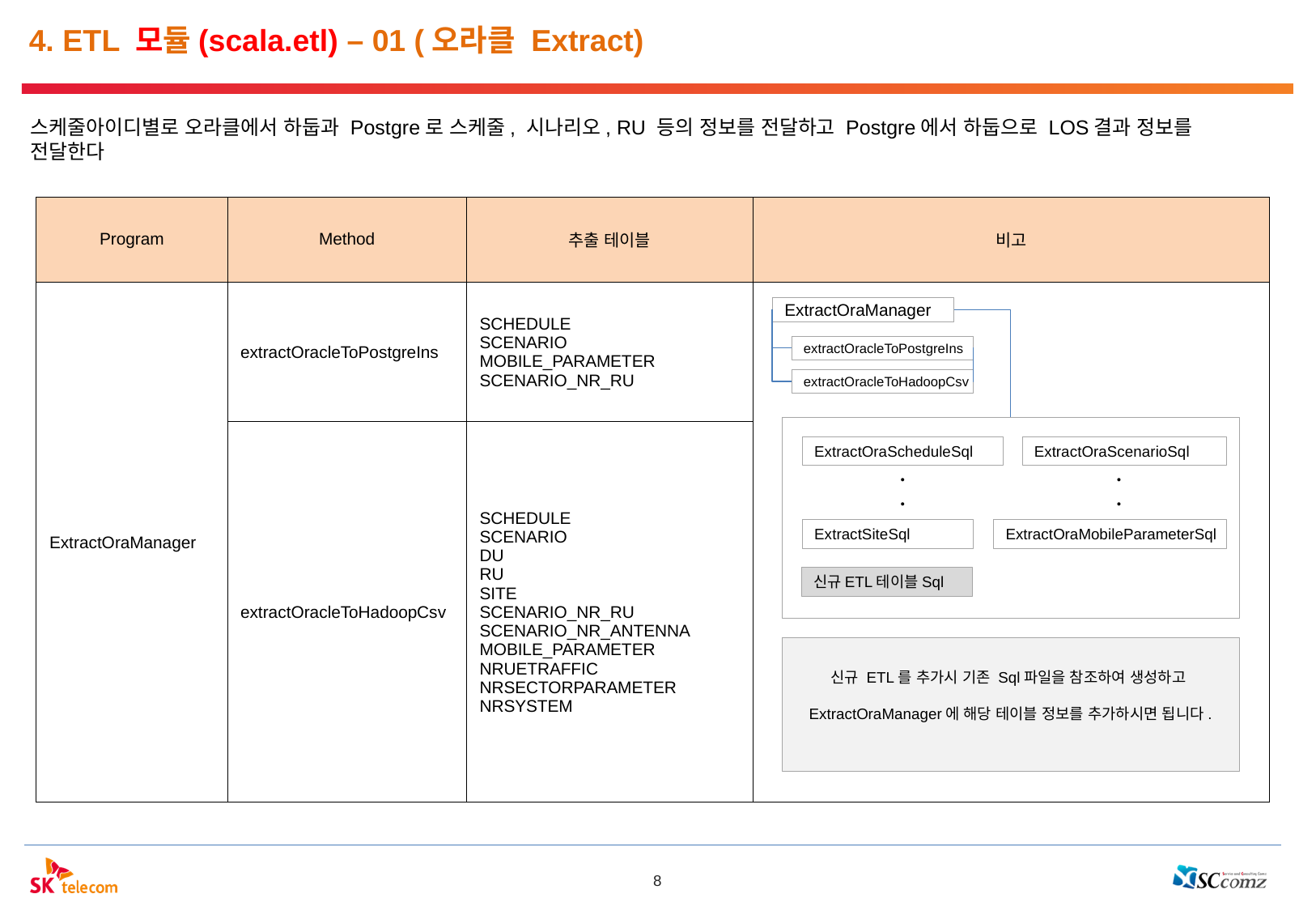

4. ETL 모듈(scala.etl) – 01 (오라클 Extract)
스케줄아이디별로 오라클에서 하둡과 Postgre로 스케줄, 시나리오, RU 등의 정보를 전달하고 Postgre에서 하둡으로 LOS결과 정보를 전달한다
| Program | Method | 추출 테이블 | 비고 |
| --- | --- | --- | --- |
| ExtractOraManager | extractOracleToPostgreIns | SCHEDULE SCENARIO MOBILE\_PARAMETER SCENARIO\_NR\_RU |  |
|  | extractOracleToHadoopCsv | SCHEDULE SCENARIO DU RU SITE SCENARIO\_NR\_RU SCENARIO\_NR\_ANTENNA MOBILE\_PARAMETER NRUETRAFFIC NRSECTORPARAMETER NRSYSTEM |  |
ExtractOraManager
extractOracleToPostgreIns
extractOracleToHadoopCsv

ExtractOraScheduleSql
ExtractOraScenarioSql
.
.
.
.
ExtractSiteSql
ExtractOraMobileParameterSql
신규ETL테이블Sql
신규 ETL를 추가시 기존 Sql파일을 참조하여 생성하고

ExtractOraManager에 해당 테이블 정보를 추가하시면 됩니다.